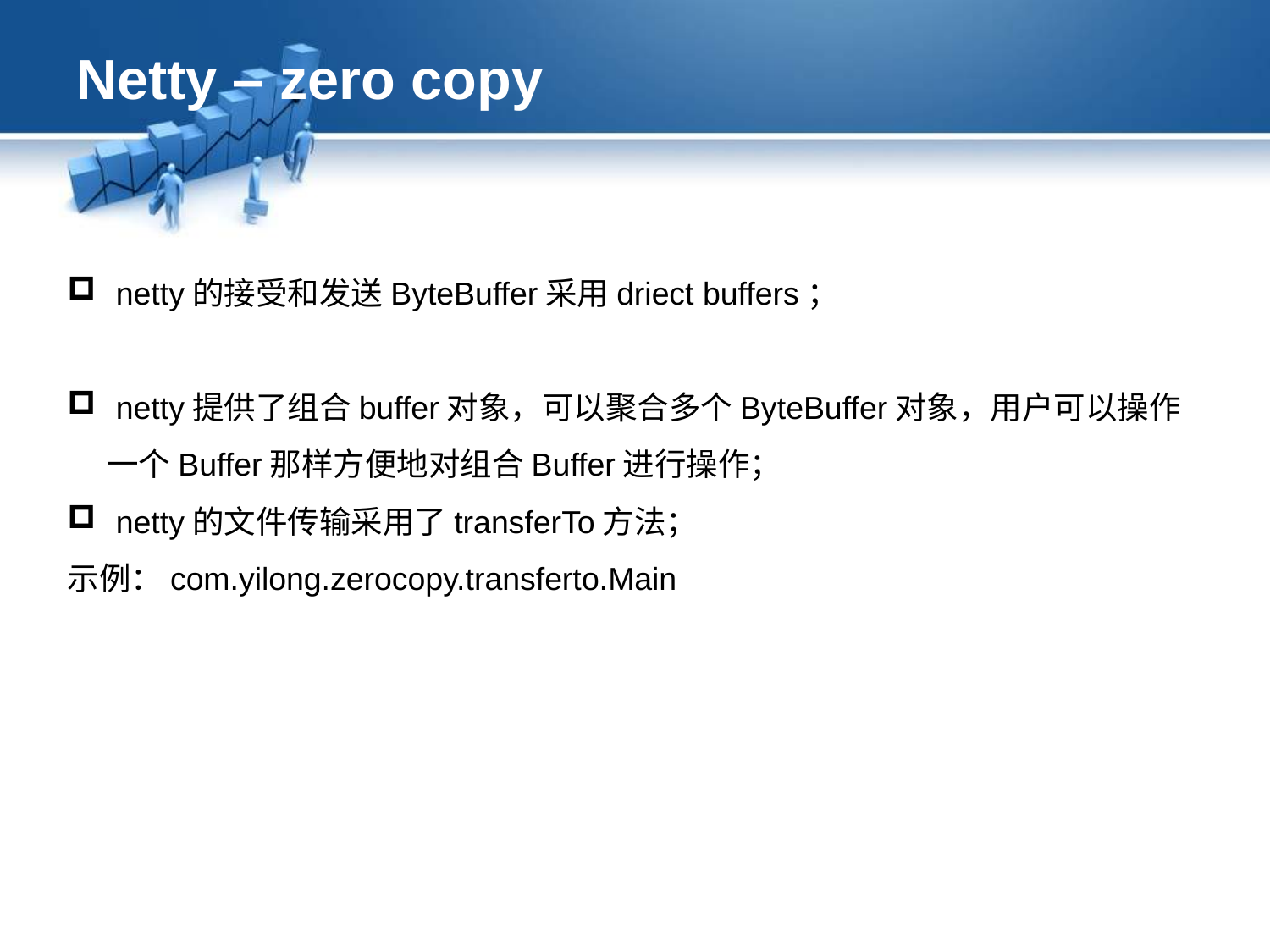

# Netty – zero copy
 netty的接受和发送ByteBuffer采用driect buffers；

 netty提供了组合buffer对象，可以聚合多个ByteBuffer对象，用户可以操作一个Buffer那样方便地对组合Buffer进行操作；
 netty的文件传输采用了transferTo方法；
示例：com.yilong.zerocopy.transferto.Main